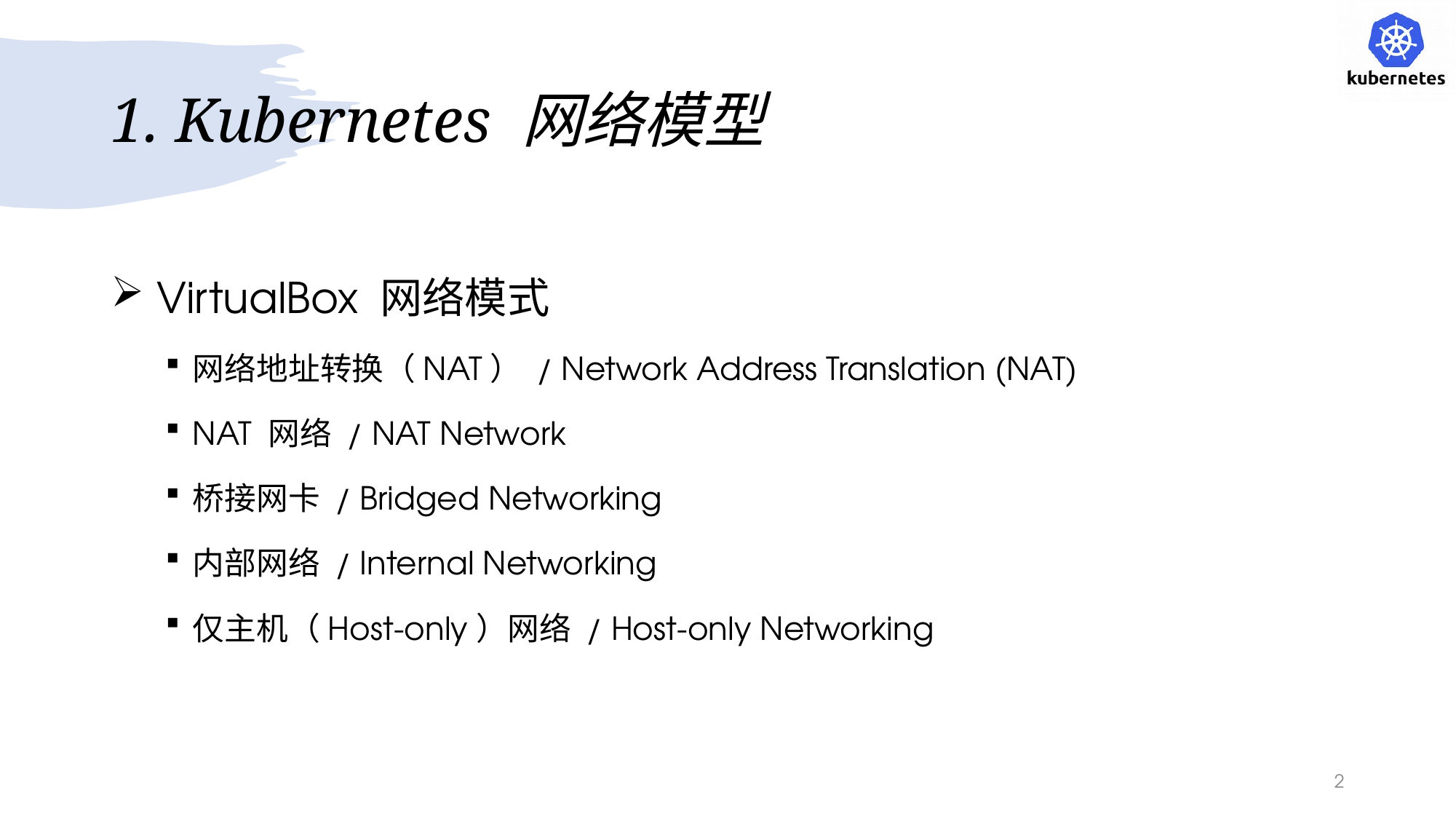

# 1. Kubernetes 网络模型
 VirtualBox 网络模式
网络地址转换（NAT） / Network Address Translation (NAT)
NAT 网络 / NAT Network
桥接网卡 / Bridged Networking
内部网络 / Internal Networking
仅主机（Host-only）网络 / Host-only Networking

2